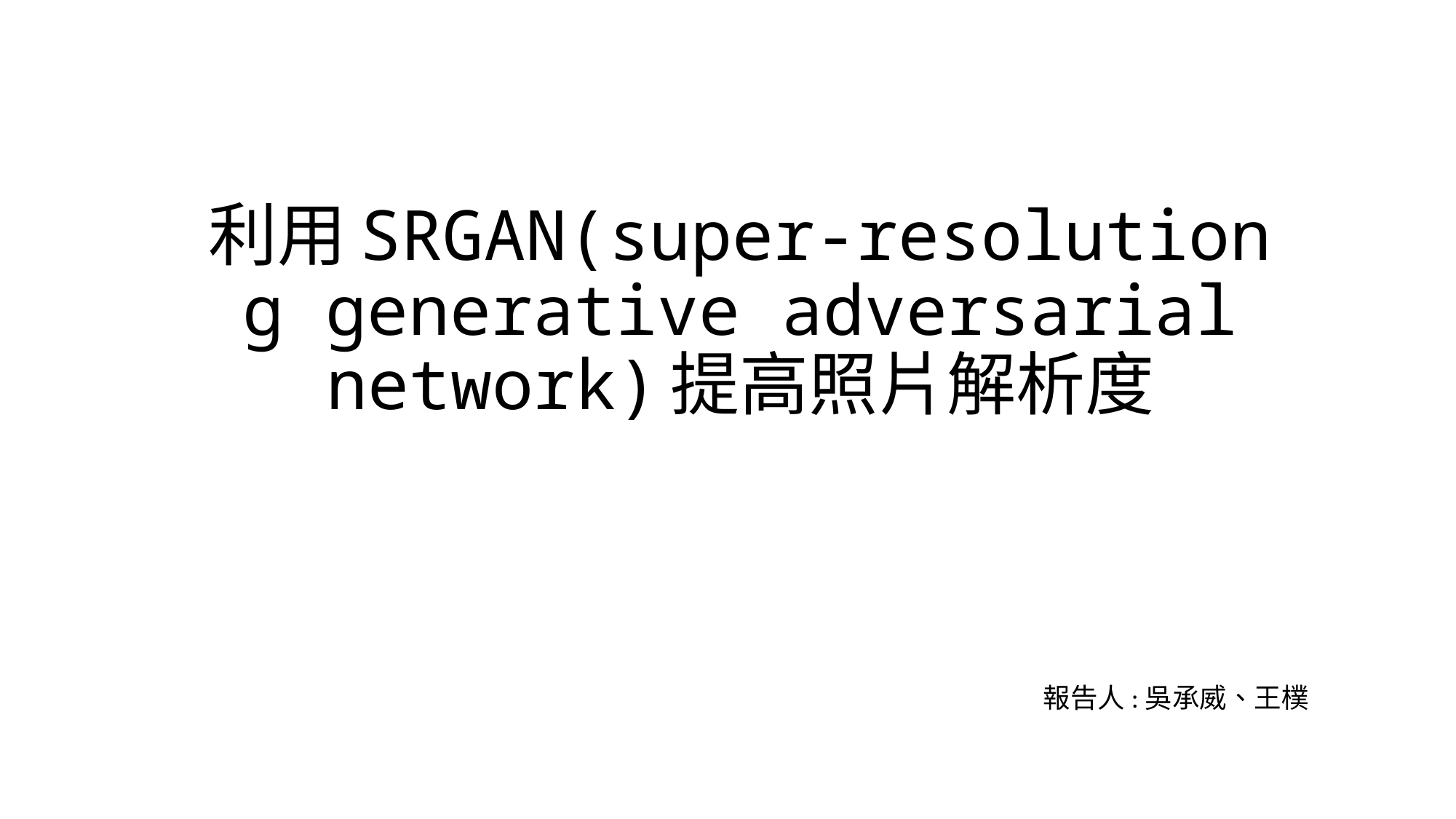

# 利用SRGAN(super-resolution g generative adversarial network)提高照片解析度

報告人:吳承威、王樸